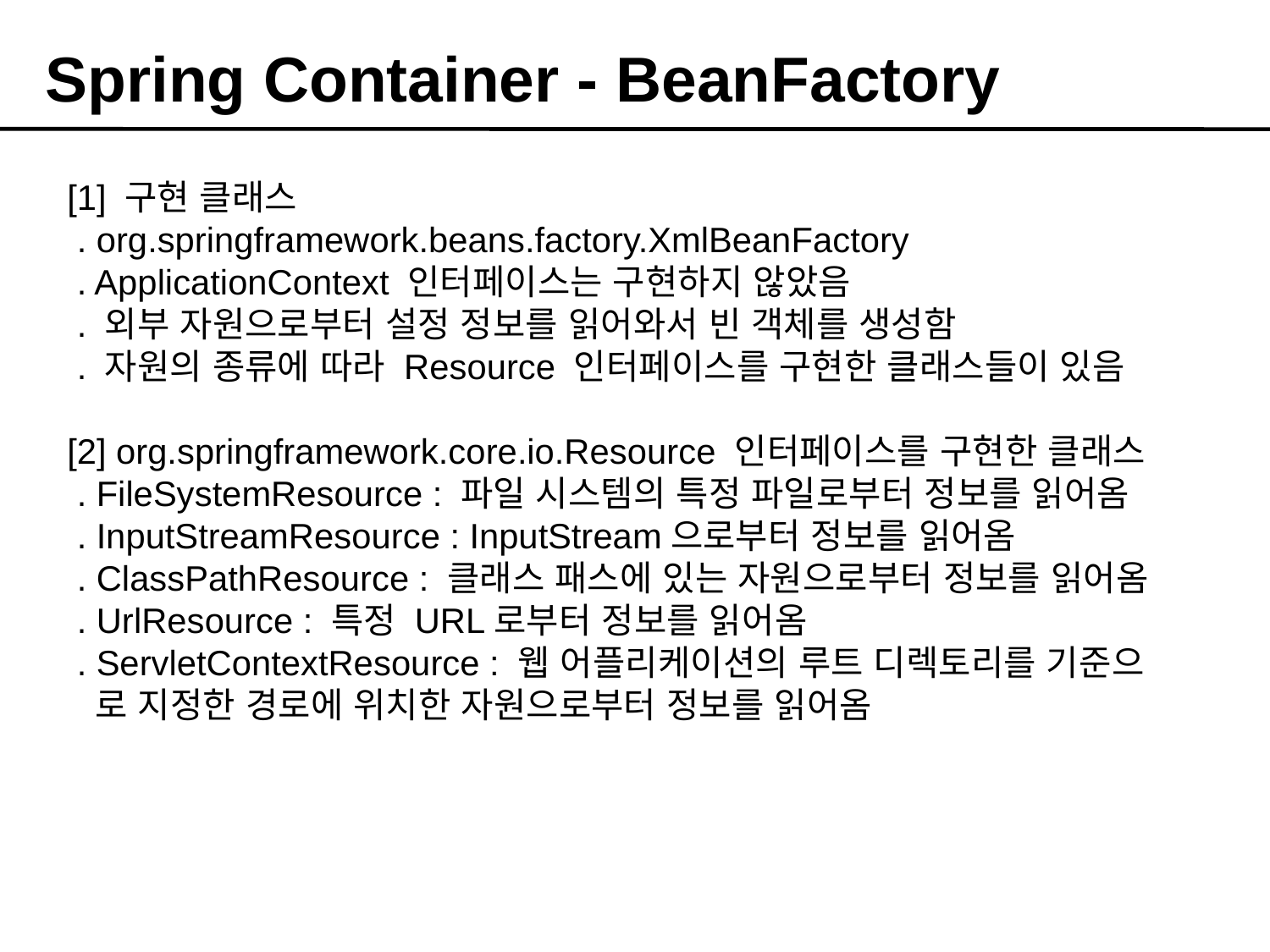

Spring Container - BeanFactory
[1] 구현 클래스
 . org.springframework.beans.factory.XmlBeanFactory
 . ApplicationContext 인터페이스는 구현하지 않았음
 . 외부 자원으로부터 설정 정보를 읽어와서 빈 객체를 생성함
 . 자원의 종류에 따라 Resource 인터페이스를 구현한 클래스들이 있음

[2] org.springframework.core.io.Resource 인터페이스를 구현한 클래스
 . FileSystemResource : 파일 시스템의 특정 파일로부터 정보를 읽어옴
 . InputStreamResource : InputStream으로부터 정보를 읽어옴
 . ClassPathResource : 클래스 패스에 있는 자원으로부터 정보를 읽어옴
 . UrlResource : 특정 URL로부터 정보를 읽어옴
 . ServletContextResource : 웹 어플리케이션의 루트 디렉토리를 기준으
  로 지정한 경로에 위치한 자원으로부터 정보를 읽어옴